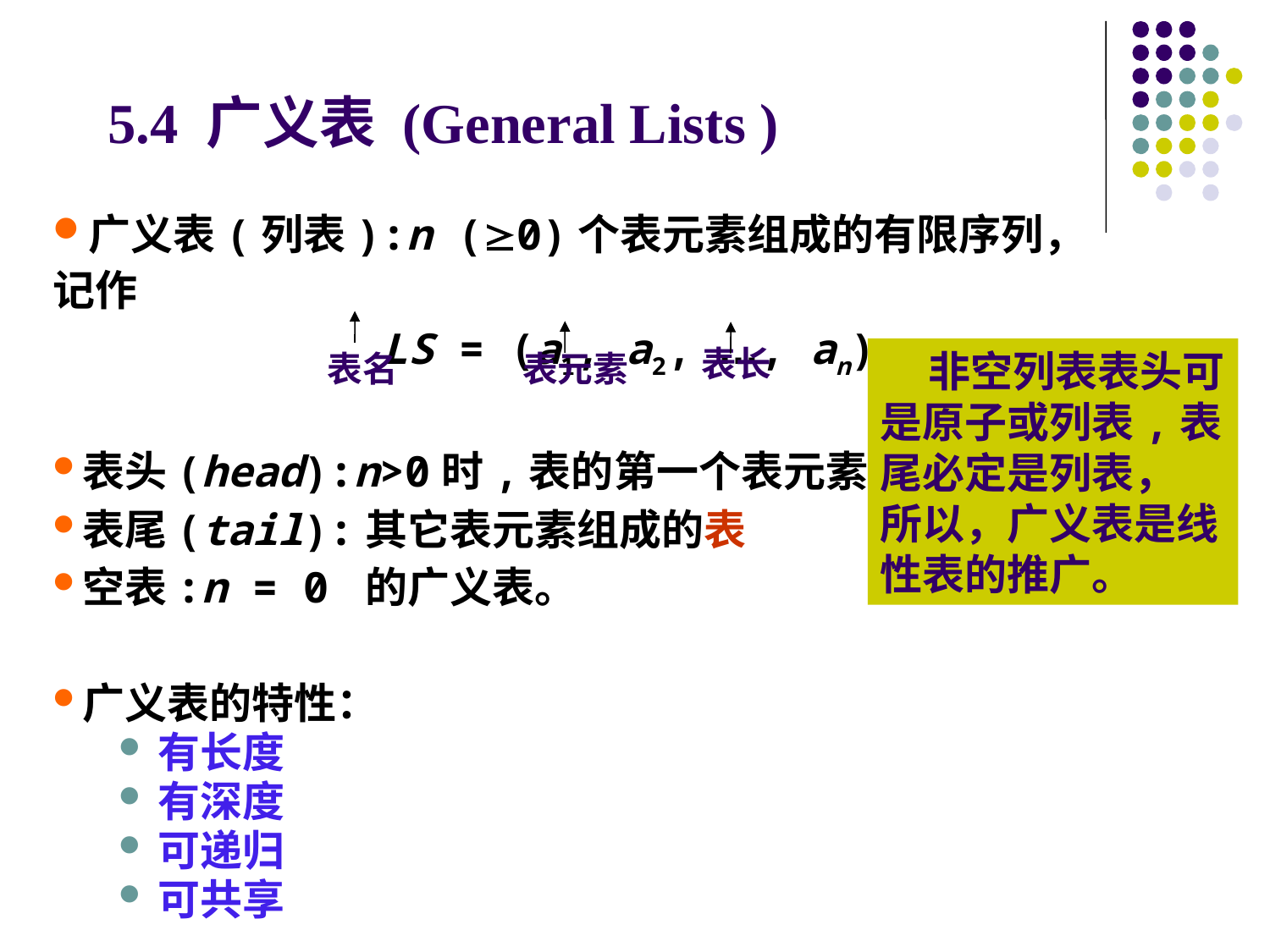

# 5.4 广义表 (General Lists )
广义表(列表):n (≥0)个表元素组成的有限序列，记作
             LS = (a1, a2, …, an)

表头(head):n>0时,表的第一个表元素
表尾(tail):其它表元素组成的表
空表:n = 0 的广义表。

广义表的特性：
有长度
有深度
可递归
可共享

表长
表名
表元素
    非空列表表头可是原子或列表,表尾必定是列表，
所以，广义表是线性表的推广。